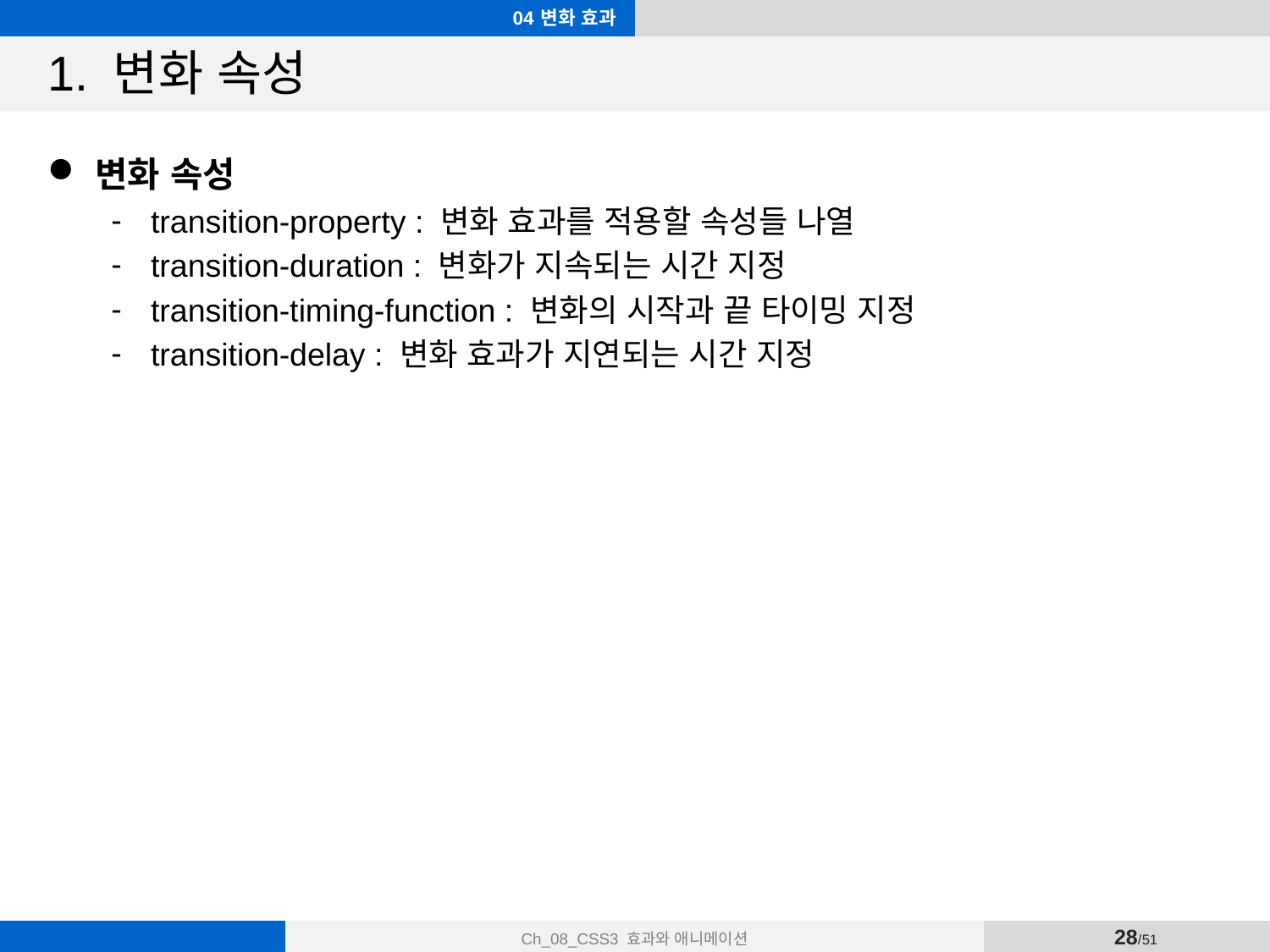

04 변화 효과
# 1. 변화 속성
변화 속성
transition-property : 변화 효과를 적용할 속성들 나열
transition-duration : 변화가 지속되는 시간 지정
transition-timing-function : 변화의 시작과 끝 타이밍 지정
transition-delay : 변화 효과가 지연되는 시간 지정